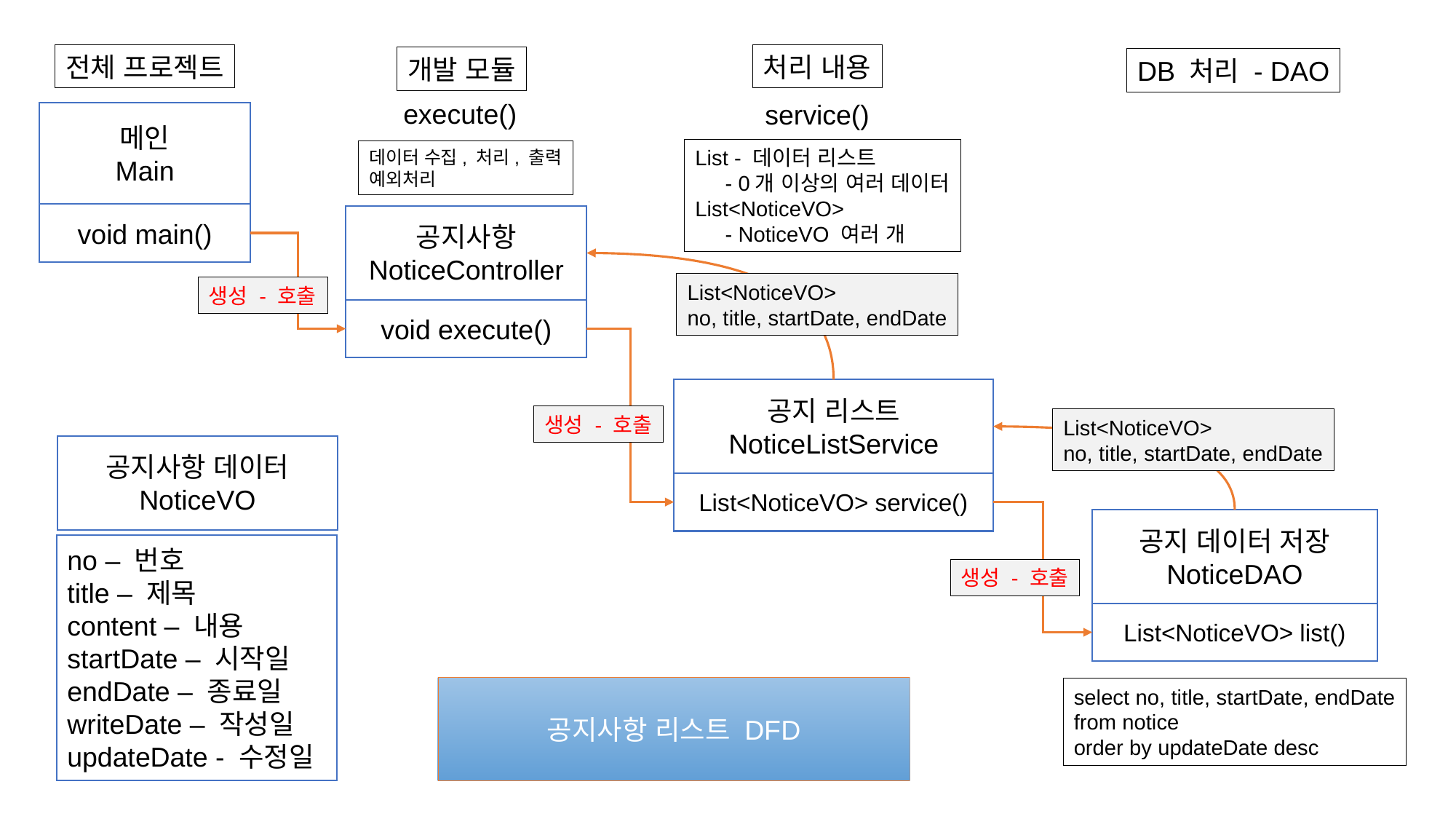

전체 프로젝트
처리 내용
개발 모듈
DB 처리 - DAO
execute()
service()
메인
Main
void main()
List - 데이터 리스트
     - 0개 이상의 여러 데이터
List<NoticeVO>
     - NoticeVO 여러 개
데이터 수집, 처리, 출력
예외처리
공지사항
NoticeController
void execute()
List<NoticeVO>
no, title, startDate, endDate
생성 - 호출
공지 리스트
NoticeListService
List<NoticeVO> service()
생성 - 호출
List<NoticeVO>
no, title, startDate, endDate
공지사항 데이터
NoticeVO
no – 번호
title – 제목
content – 내용
startDate – 시작일
endDate – 종료일
writeDate – 작성일
updateDate - 수정일
공지 데이터 저장
NoticeDAO
List<NoticeVO> list()
생성 - 호출
공지사항 리스트 DFD
select no, title, startDate, endDate
from notice
order by updateDate desc